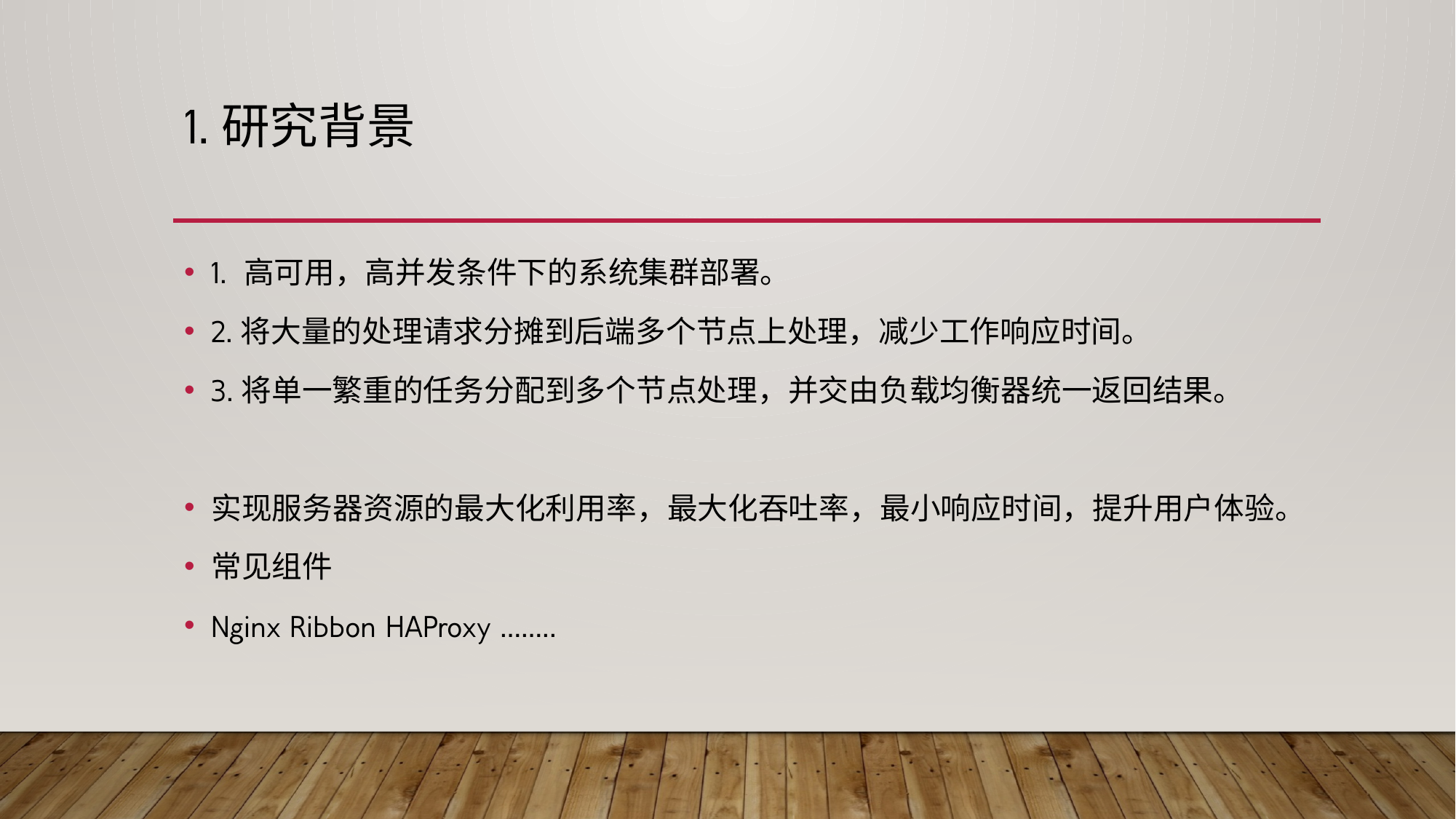

# 1.研究背景
1. 高可用，高并发条件下的系统集群部署。
2.将大量的处理请求分摊到后端多个节点上处理，减少工作响应时间。
3.将单一繁重的任务分配到多个节点处理，并交由负载均衡器统一返回结果。

实现服务器资源的最大化利用率，最大化吞吐率，最小响应时间，提升用户体验。
常见组件
Nginx Ribbon HAProxy ……..